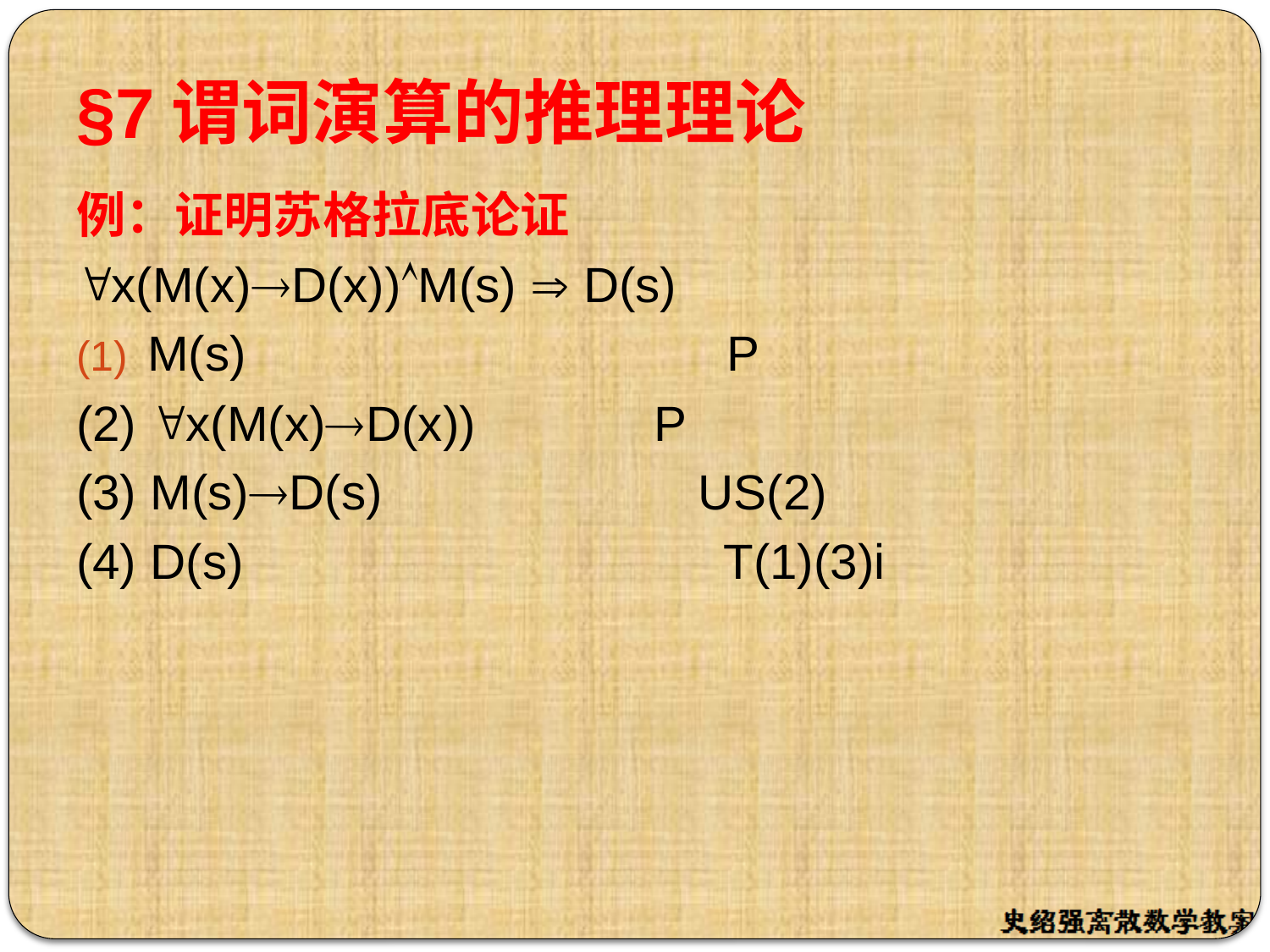

# §7谓词演算的推理理论
例：证明苏格拉底论证
∀x(M(x)→D(x))∧M(s) ⇒ D(s)
M(s)                                   P
(2) ∀x(M(x)→D(x))             P
(3) M(s)→D(s)                       US(2)
(4) D(s)                                   T(1)(3)i